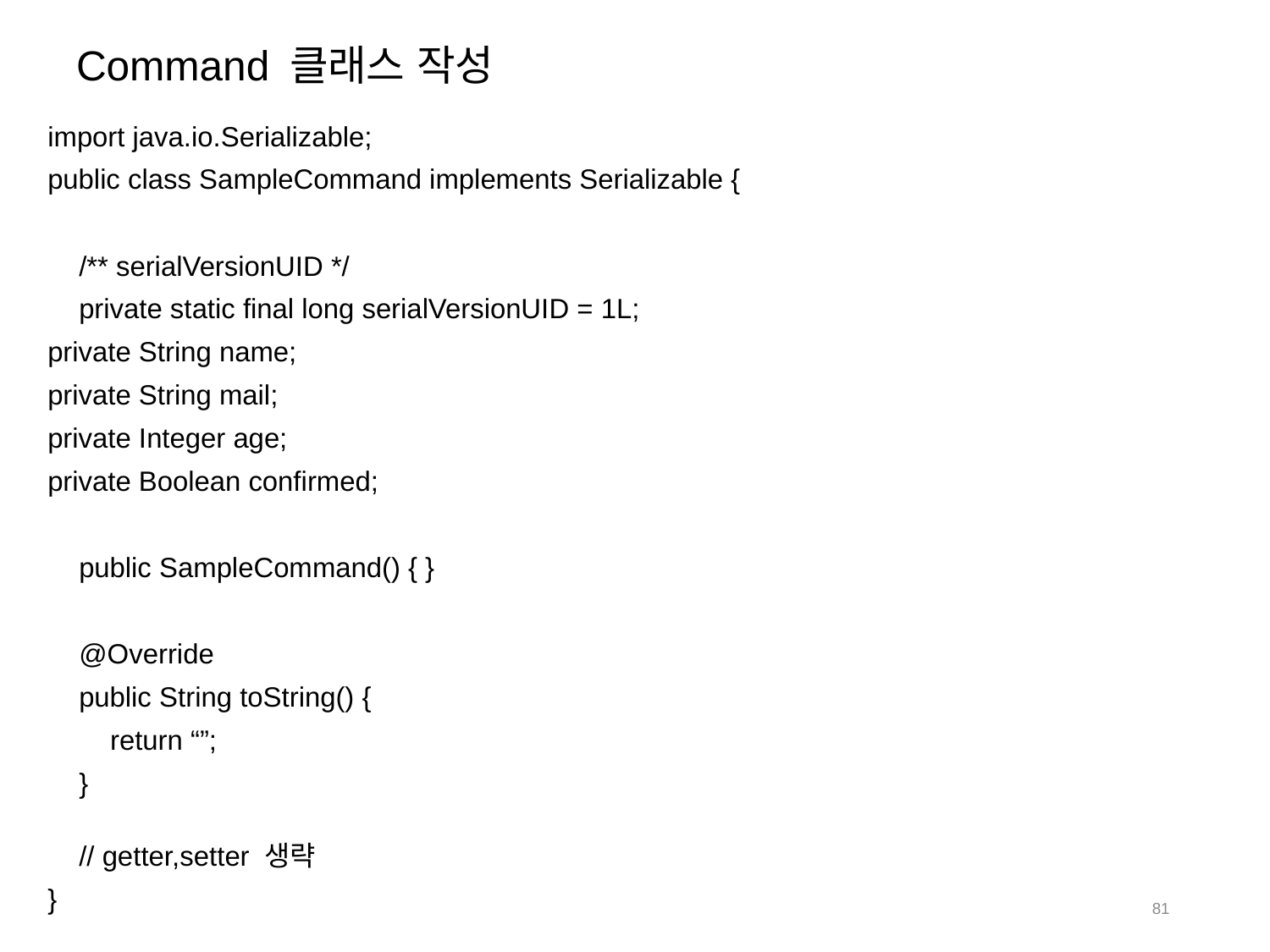

# Command 클래스 작성
import java.io.Serializable;
public class SampleCommand implements Serializable {

    /** serialVersionUID */
    private static final long serialVersionUID = 1L;
private String name;
private String mail;
private Integer age;
private Boolean confirmed;

    public SampleCommand() { }

    @Override
    public String toString() {
        return “”;
    }
    // getter,setter 생략
}

81